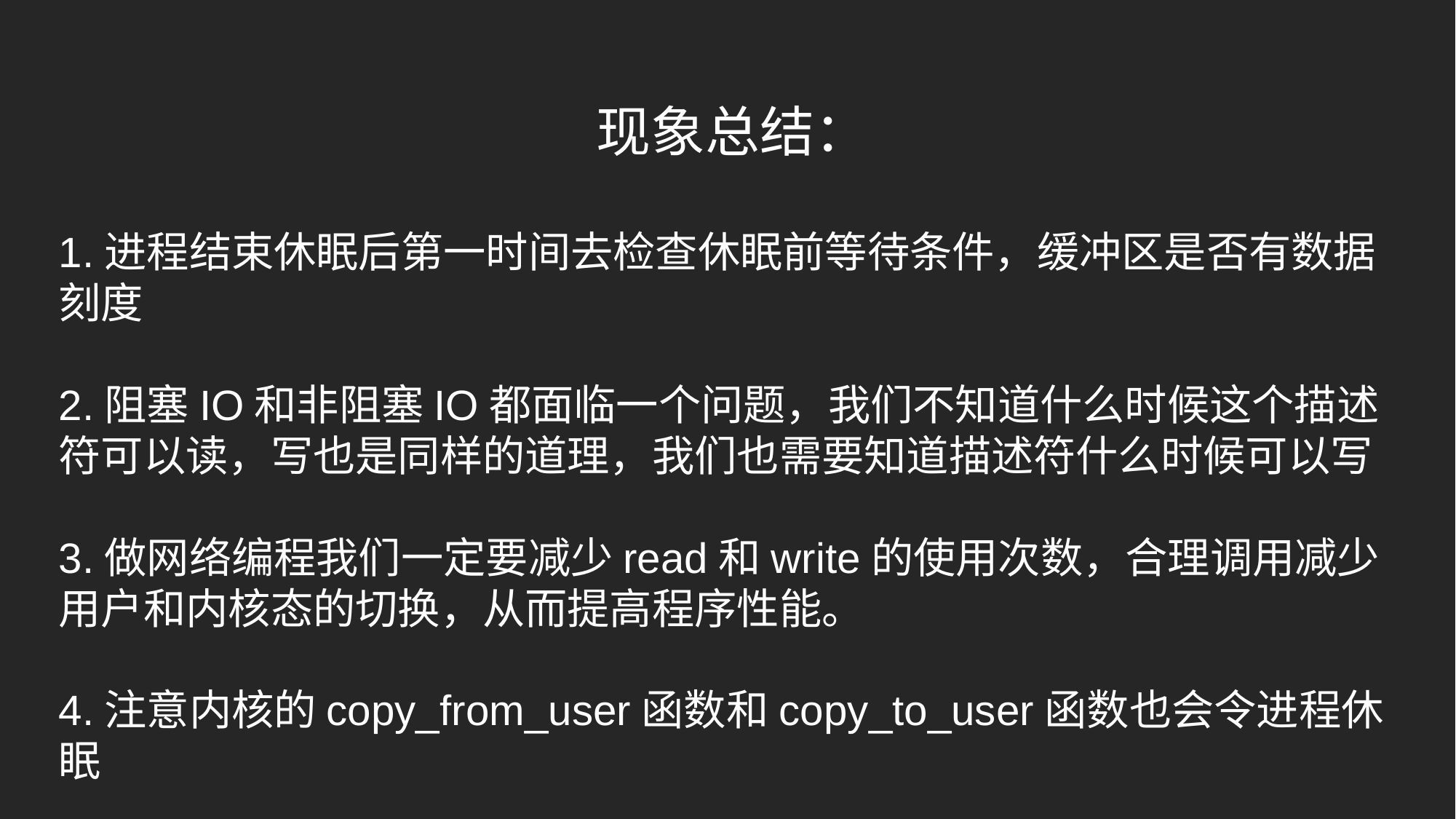

现象总结：

1.进程结束休眠后第一时间去检查休眠前等待条件，缓冲区是否有数据刻度

2.阻塞IO和非阻塞IO都面临一个问题，我们不知道什么时候这个描述符可以读，写也是同样的道理，我们也需要知道描述符什么时候可以写

3.做网络编程我们一定要减少read和write的使用次数，合理调用减少用户和内核态的切换，从而提高程序性能。

4.注意内核的copy_from_user函数和copy_to_user函数也会令进程休眠